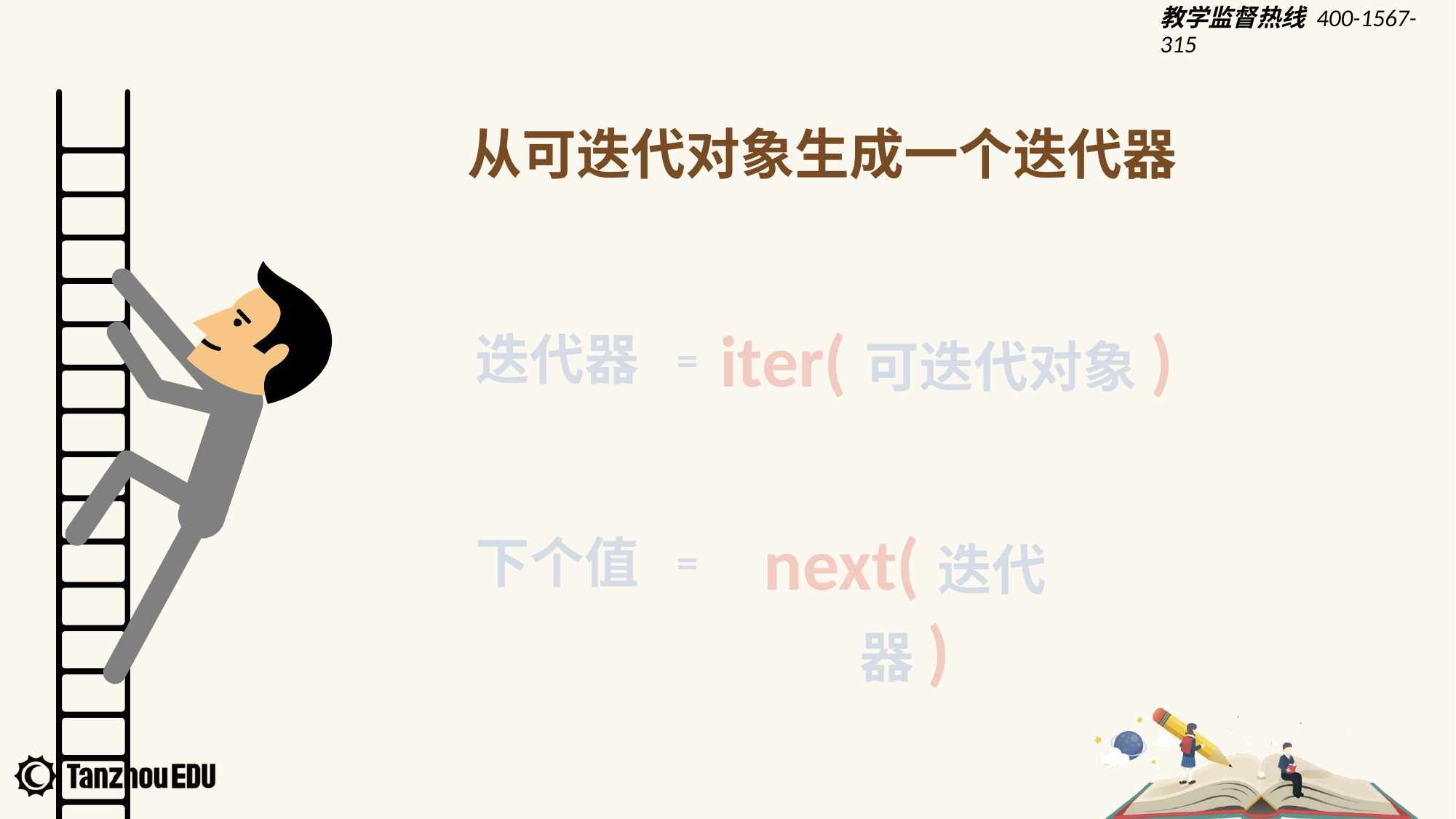

从可迭代对象生成一个迭代器
iter(可迭代对象)
迭代器
=
next(迭代器)
下个值
=